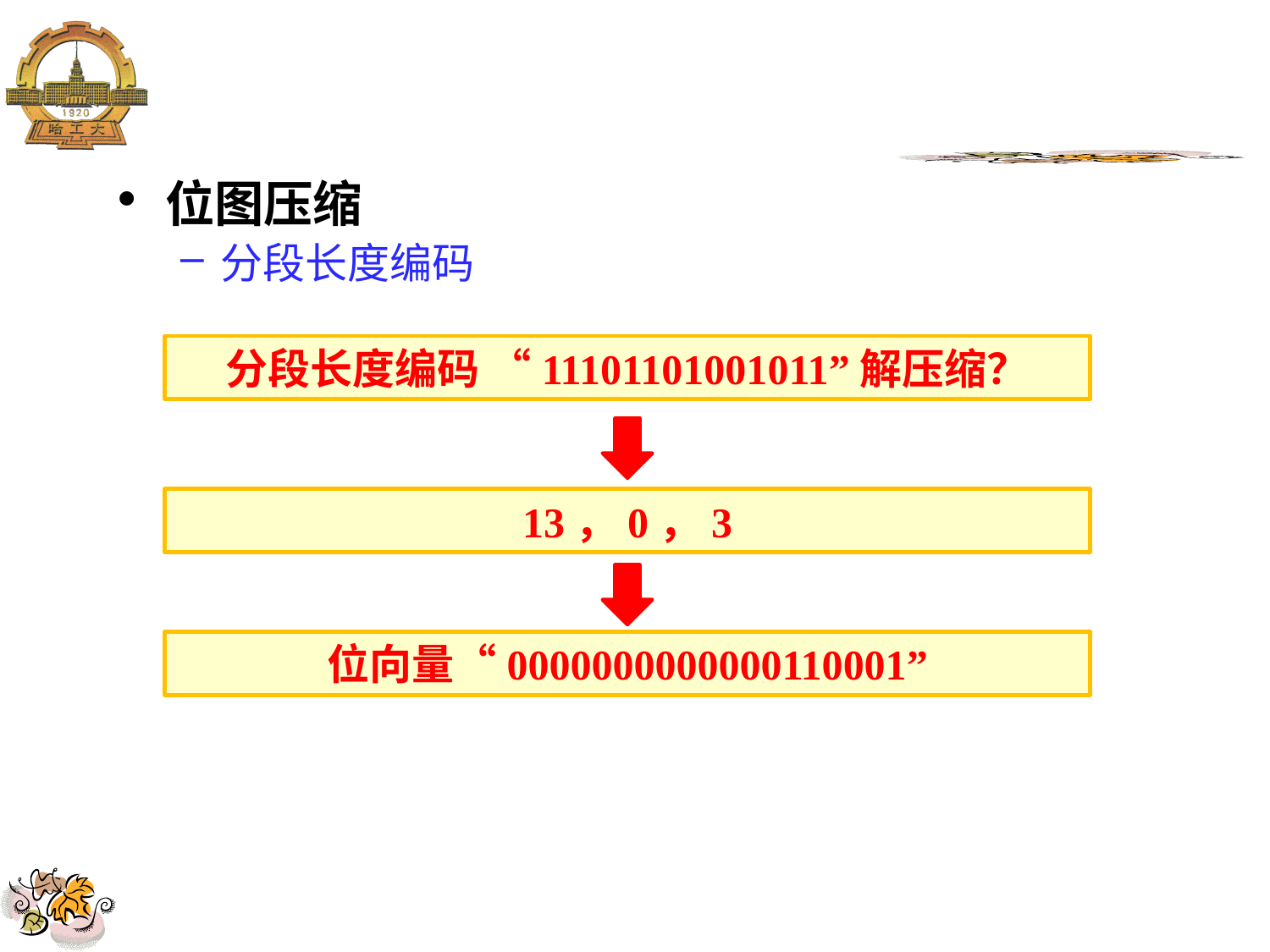

#
位图压缩
分段长度编码

分段长度编码 “11101101001011”解压缩？

13，0，3

位向量“0000000000000110001”